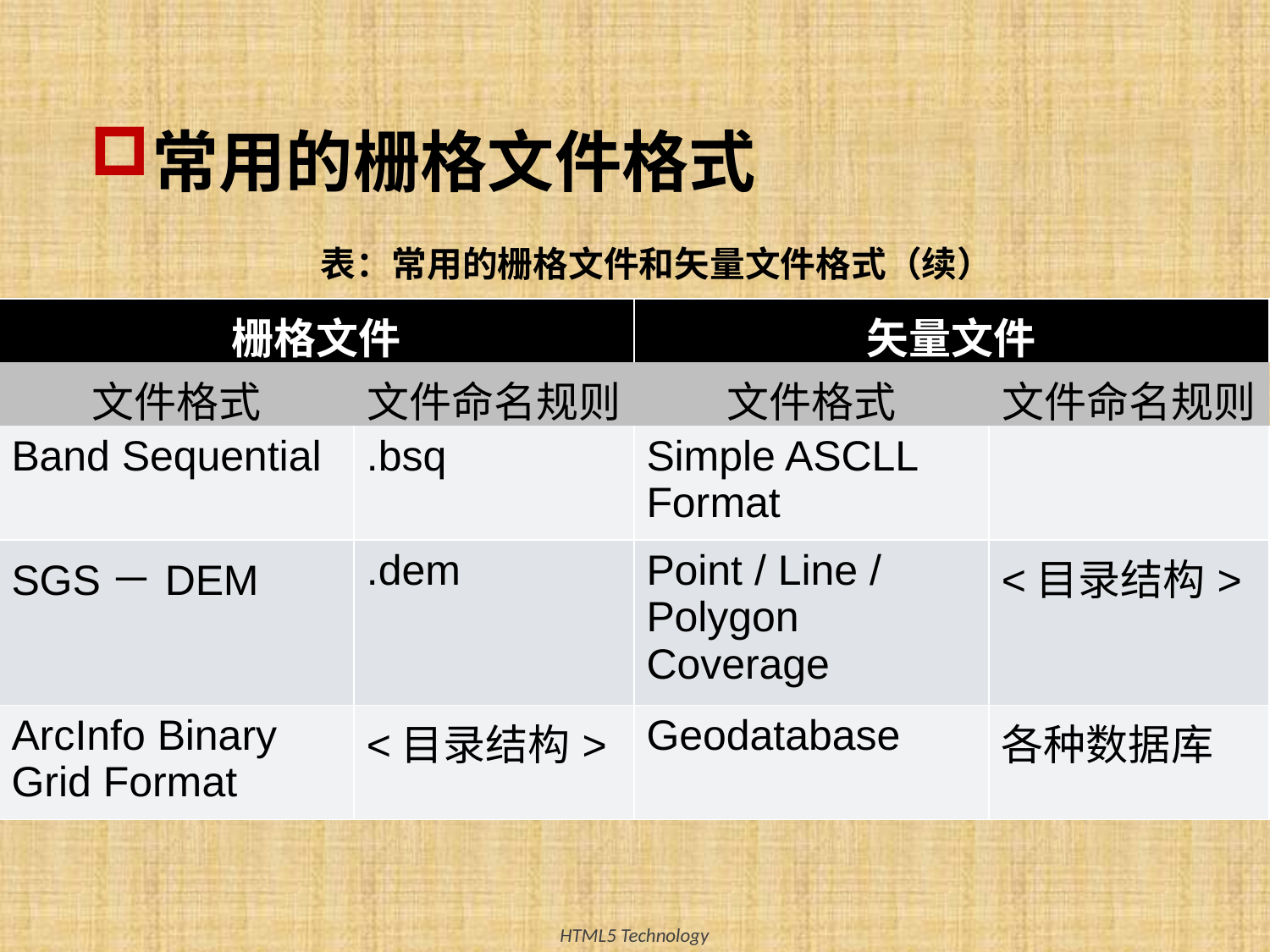

常用的栅格文件格式
表：常用的栅格文件和矢量文件格式（续）
| 栅格文件 |  | 矢量文件 |  |
| --- | --- | --- | --- |
| 文件格式 | 文件命名规则 | 文件格式 | 文件命名规则 |
| Band Sequential | .bsq | Simple ASCLL Format |  |
| SGS－DEM | .dem | Point / Line / Polygon Coverage | <目录结构> |
| ArcInfo Binary Grid Format | <目录结构> | Geodatabase | 各种数据库 |
6
HTML5 Technology